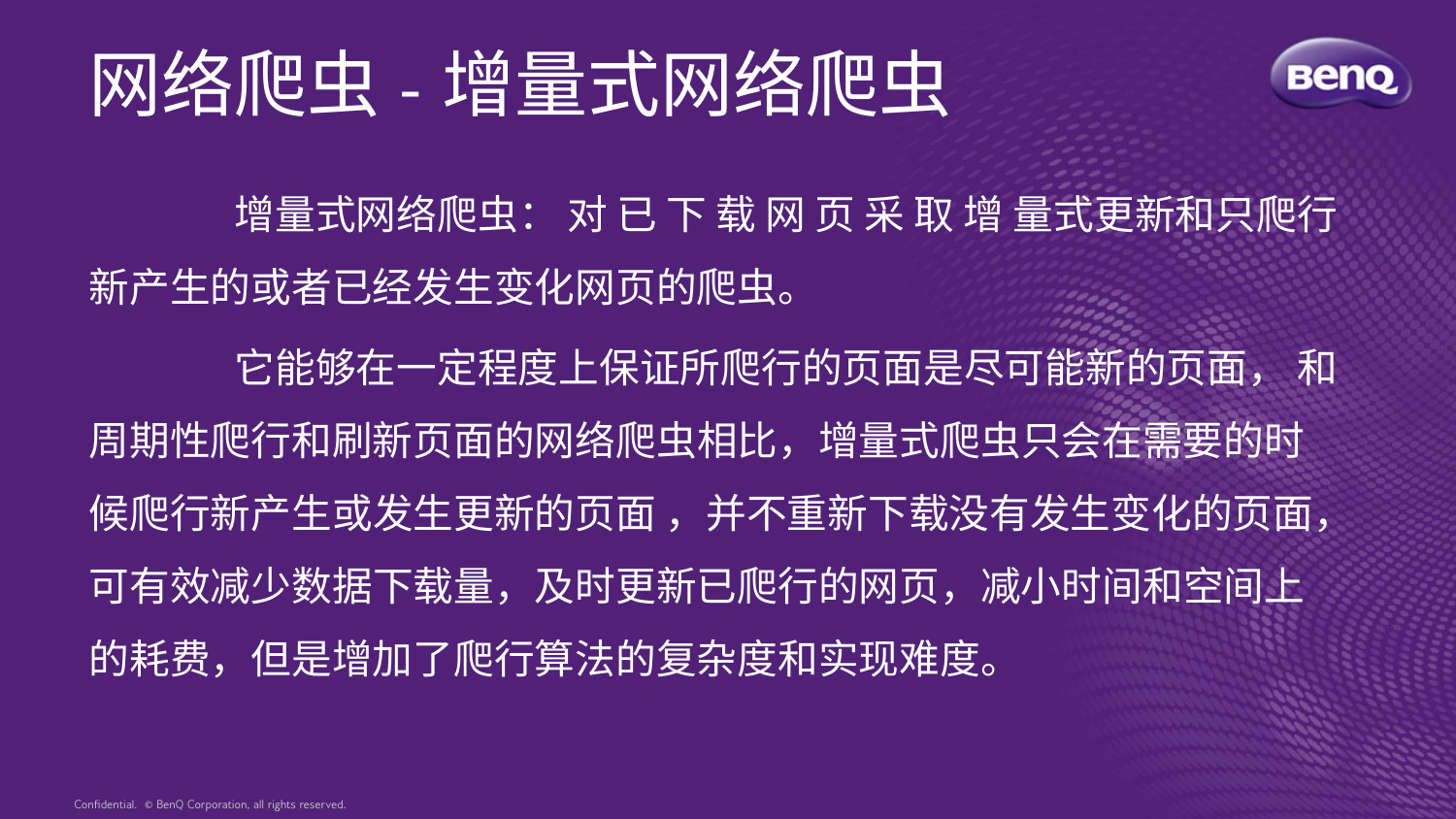

网络爬虫-增量式网络爬虫
	增量式网络爬虫： 对 已 下 载 网 页 采 取 增 量式更新和只爬行新产生的或者已经发生变化网页的爬虫。
        	它能够在一定程度上保证所爬行的页面是尽可能新的页面， 和周期性爬行和刷新页面的网络爬虫相比，增量式爬虫只会在需要的时候爬行新产生或发生更新的页面 ，并不重新下载没有发生变化的页面，可有效减少数据下载量，及时更新已爬行的网页，减小时间和空间上的耗费，但是增加了爬行算法的复杂度和实现难度。